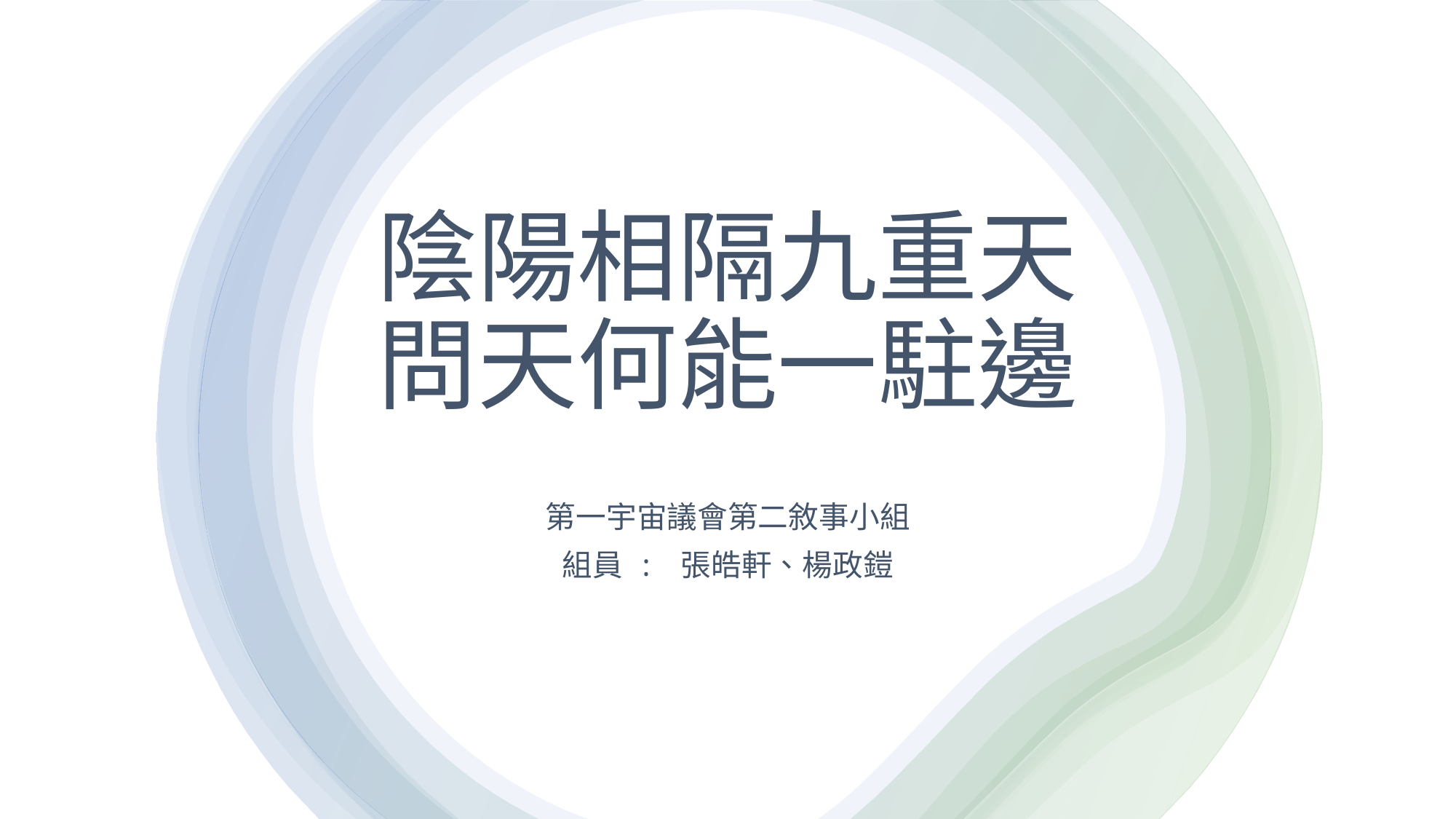

# 陰陽相隔九重天 問天何能一駐邊
第一宇宙議會第二敘事小組
組員 : 張皓軒、楊政鎧